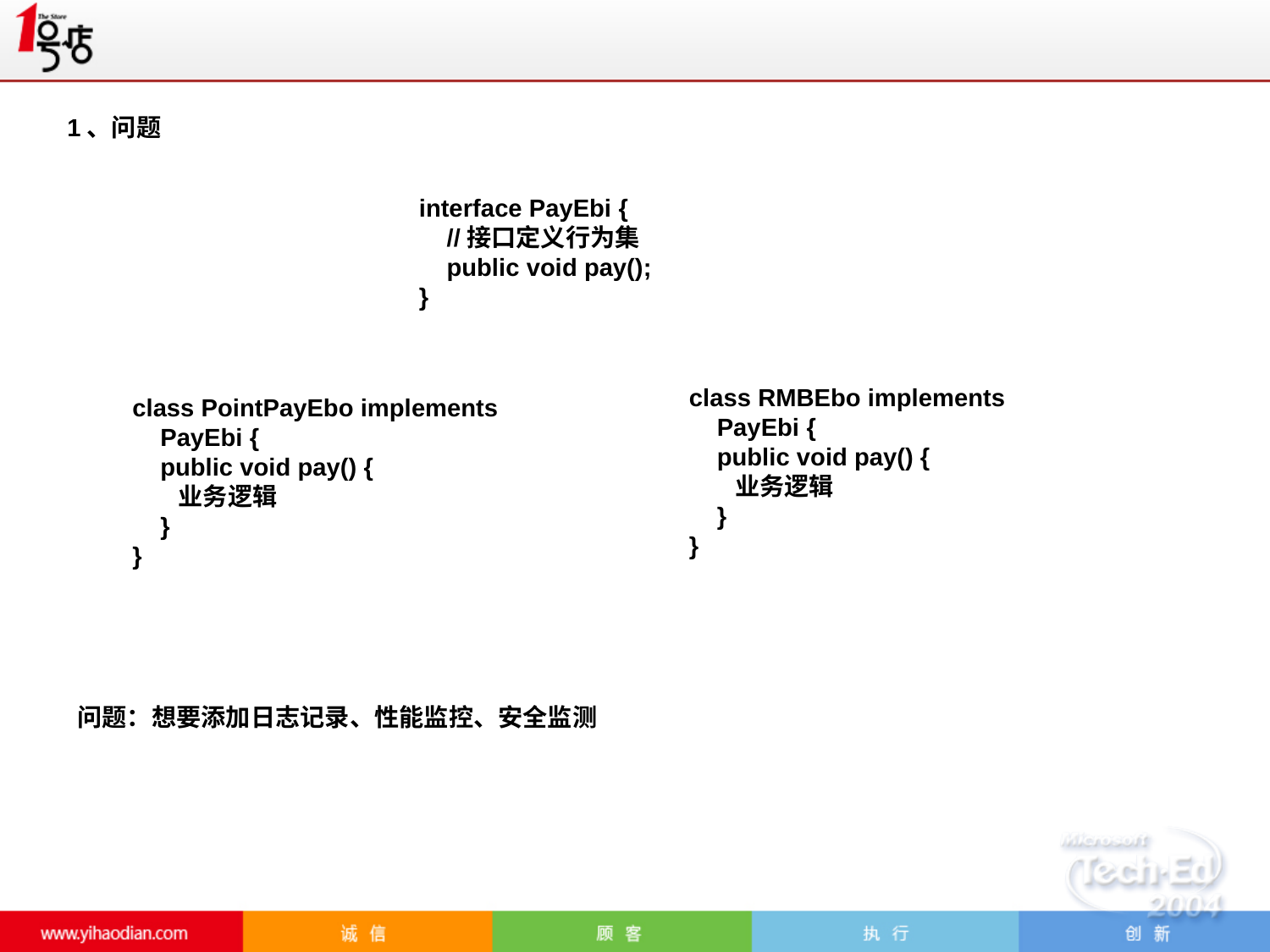

1、问题
interface PayEbi {
    //接口定义行为集
    public void pay();
}

class RMBEbo implements
    PayEbi {
    public void pay() {
       业务逻辑
    }
}
class PointPayEbo implements
    PayEbi {
    public void pay() {
       业务逻辑
    }
}
问题：想要添加日志记录、性能监控、安全监测